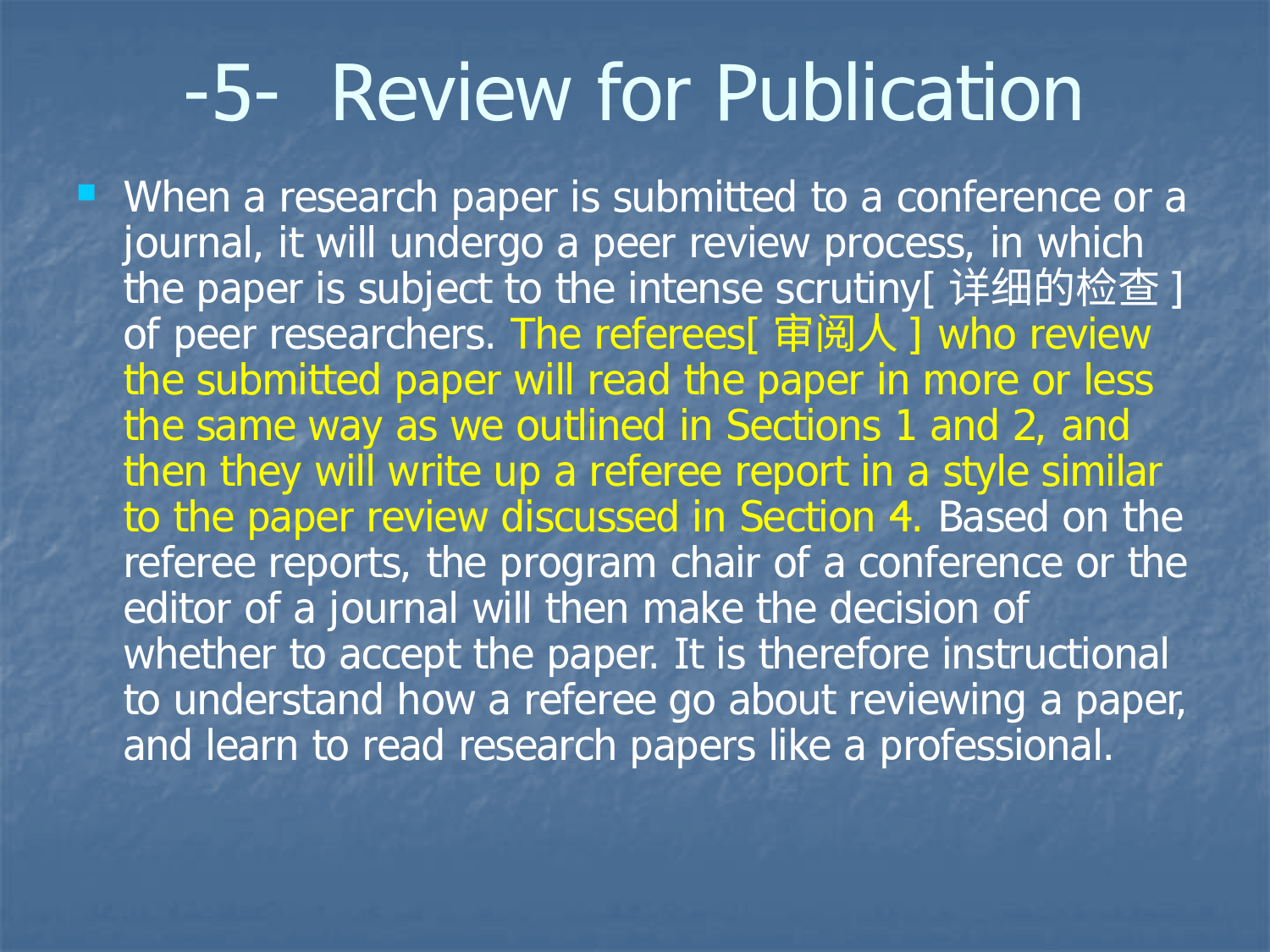

# -5-  Review for Publication
When a research paper is submitted to a conference or a journal, it will undergo a peer review process, in which the paper is subject to the intense scrutiny[详细的检查] of peer researchers. The referees[审阅人] who review the submitted paper will read the paper in more or less the same way as we outlined in Sections 1 and 2, and then they will write up a referee report in a style similar to the paper review discussed in Section 4. Based on the referee reports, the program chair of a conference or the editor of a journal will then make the decision of whether to accept the paper. It is therefore instructional to understand how a referee go about reviewing a paper, and learn to read research papers like a professional.